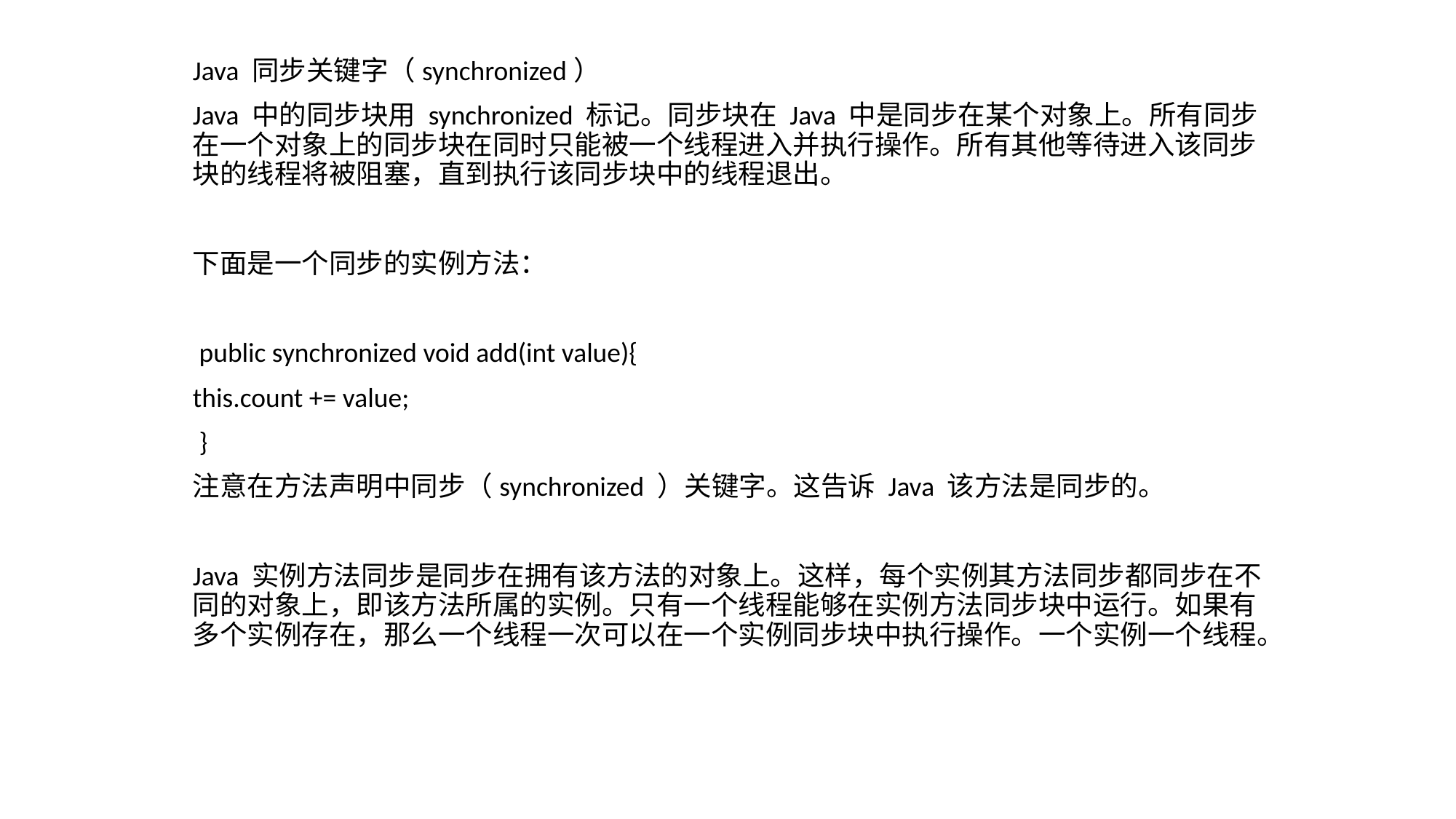

Java 同步关键字（synchronized）
Java 中的同步块用 synchronized 标记。同步块在 Java 中是同步在某个对象上。所有同步在一个对象上的同步块在同时只能被一个线程进入并执行操作。所有其他等待进入该同步块的线程将被阻塞，直到执行该同步块中的线程退出。

下面是一个同步的实例方法：

 public synchronized void add(int value){
this.count += value;
 }
注意在方法声明中同步（synchronized ）关键字。这告诉 Java 该方法是同步的。

Java 实例方法同步是同步在拥有该方法的对象上。这样，每个实例其方法同步都同步在不同的对象上，即该方法所属的实例。只有一个线程能够在实例方法同步块中运行。如果有多个实例存在，那么一个线程一次可以在一个实例同步块中执行操作。一个实例一个线程。